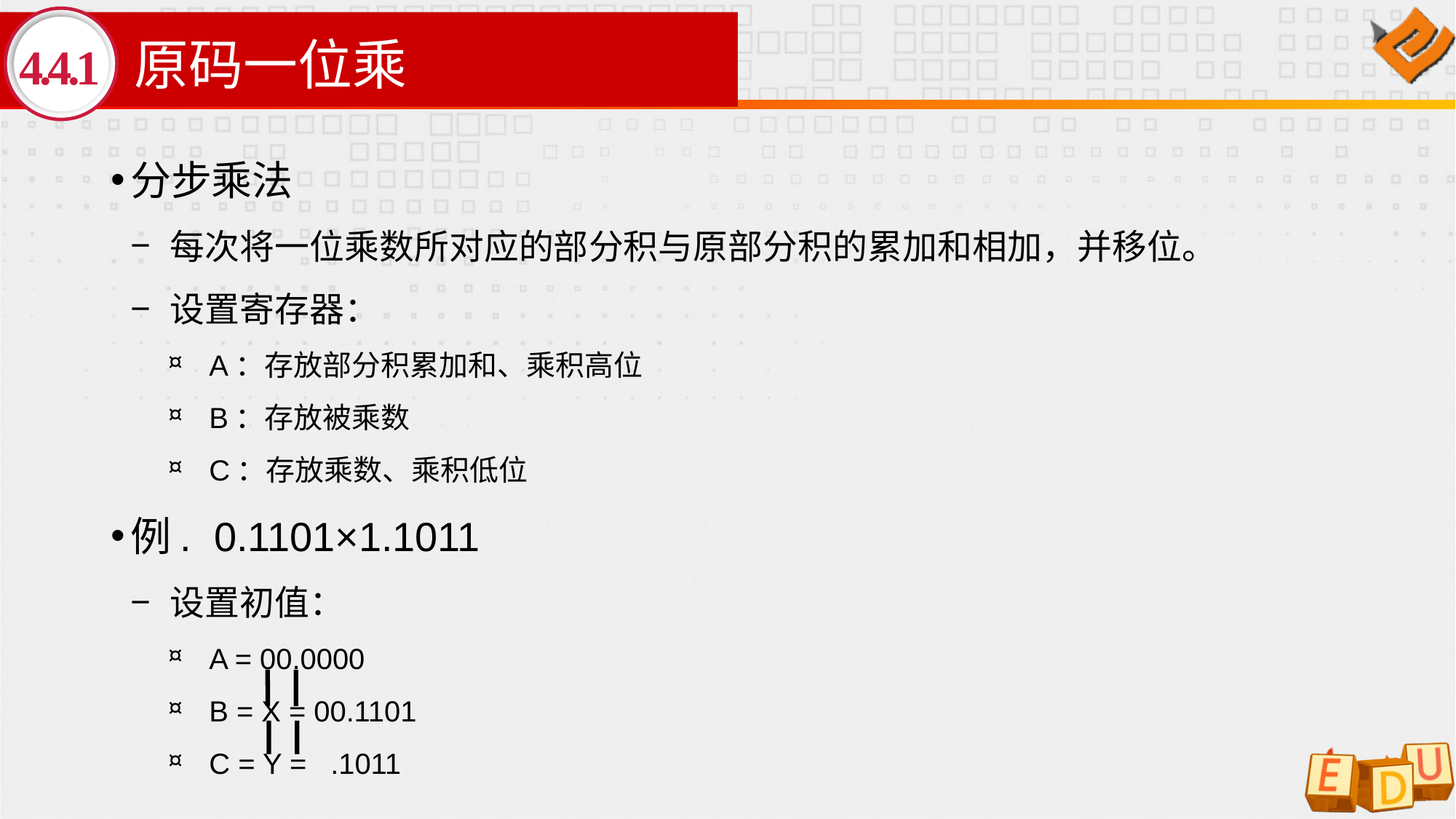

# 原码一位乘
4.4.1
分步乘法
每次将一位乘数所对应的部分积与原部分积的累加和相加，并移位。
设置寄存器：
A：存放部分积累加和、乘积高位
B：存放被乘数
C：存放乘数、乘积低位
例.  0.1101×1.1011
设置初值：
A = 00.0000
B = X = 00.1101
C = Y =   .1011